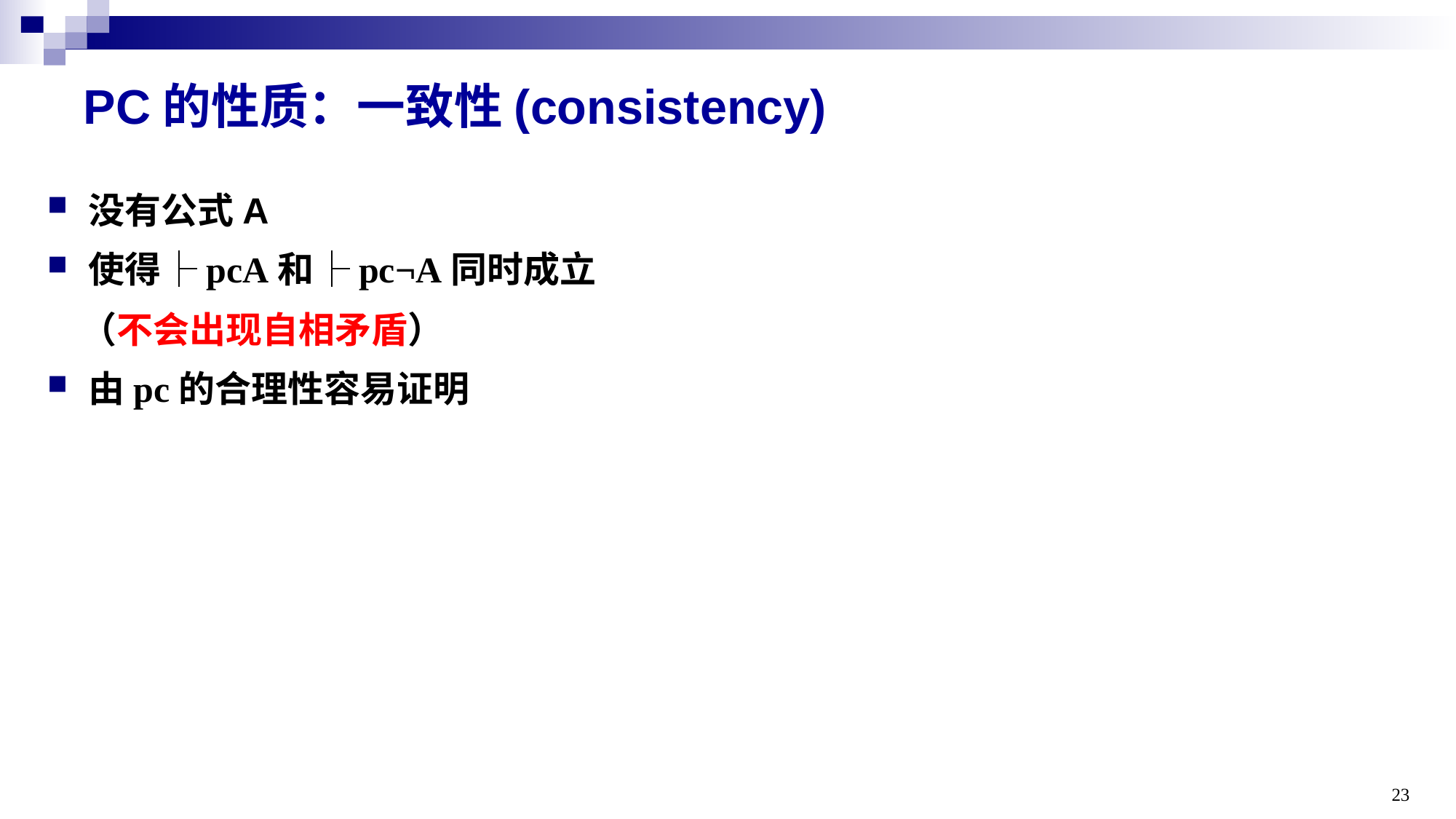

# PC的性质：一致性(consistency)
没有公式A
使得├pcA和├pc¬A同时成立
   （不会出现自相矛盾）
由pc的合理性容易证明
23